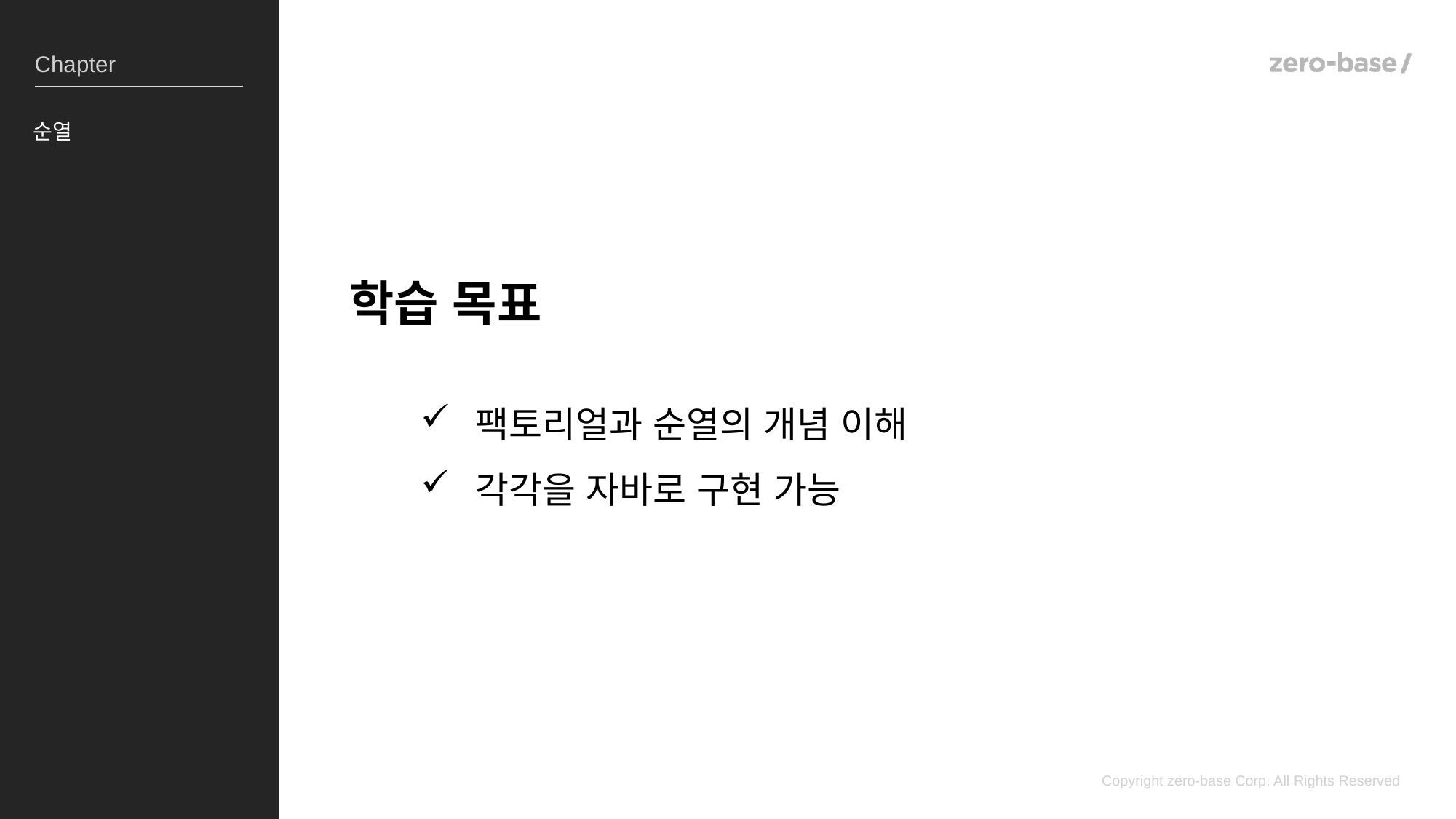

순열
학습 목표
팩토리얼과 순열의 개념 이해
각각을 자바로 구현 가능